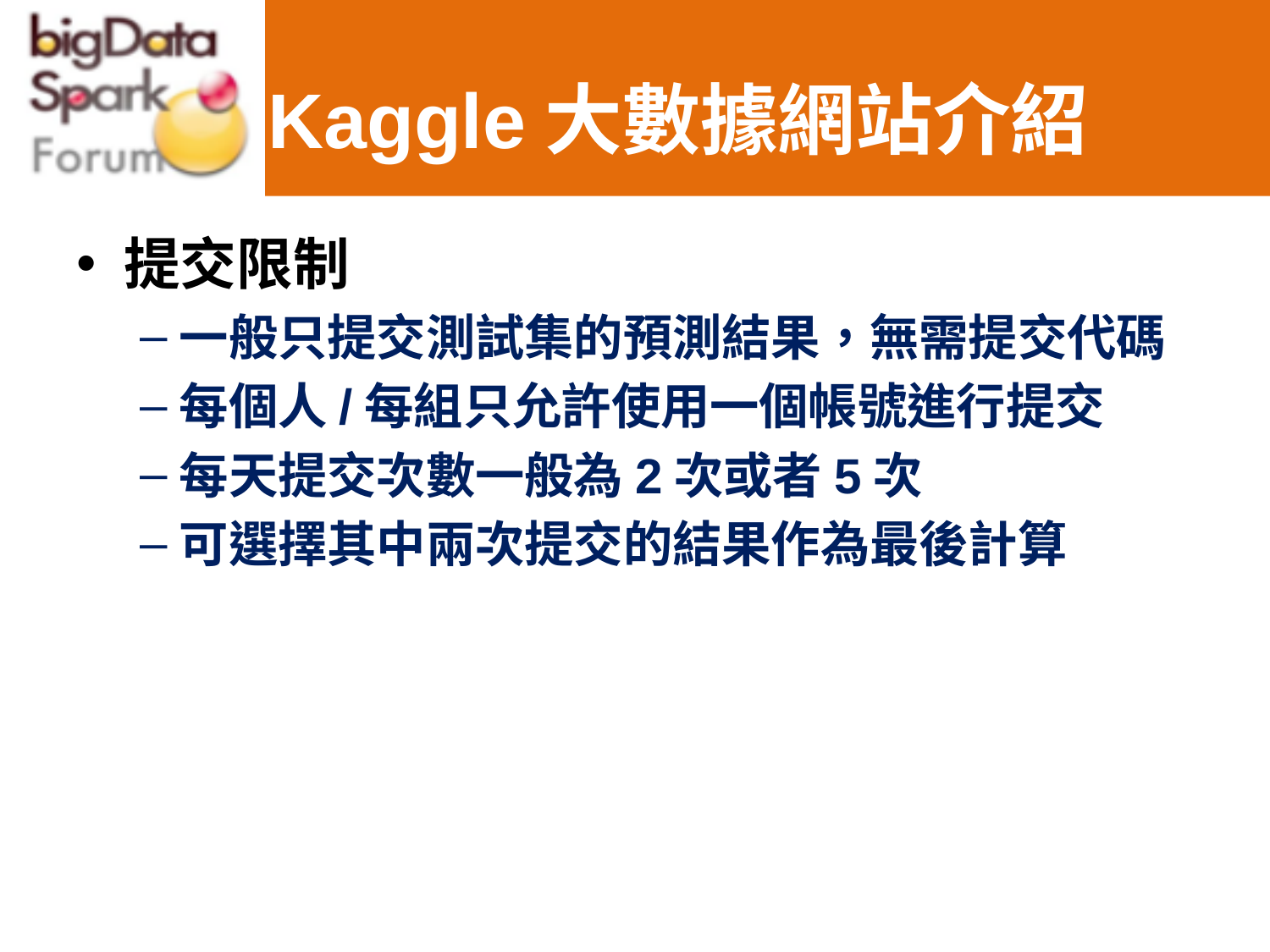

# Kaggle大數據網站介紹
提交限制
一般只提交測試集的預測結果，無需提交代碼
每個人/每組只允許使用一個帳號進行提交
每天提交次數一般為2次或者5次
可選擇其中兩次提交的結果作為最後計算